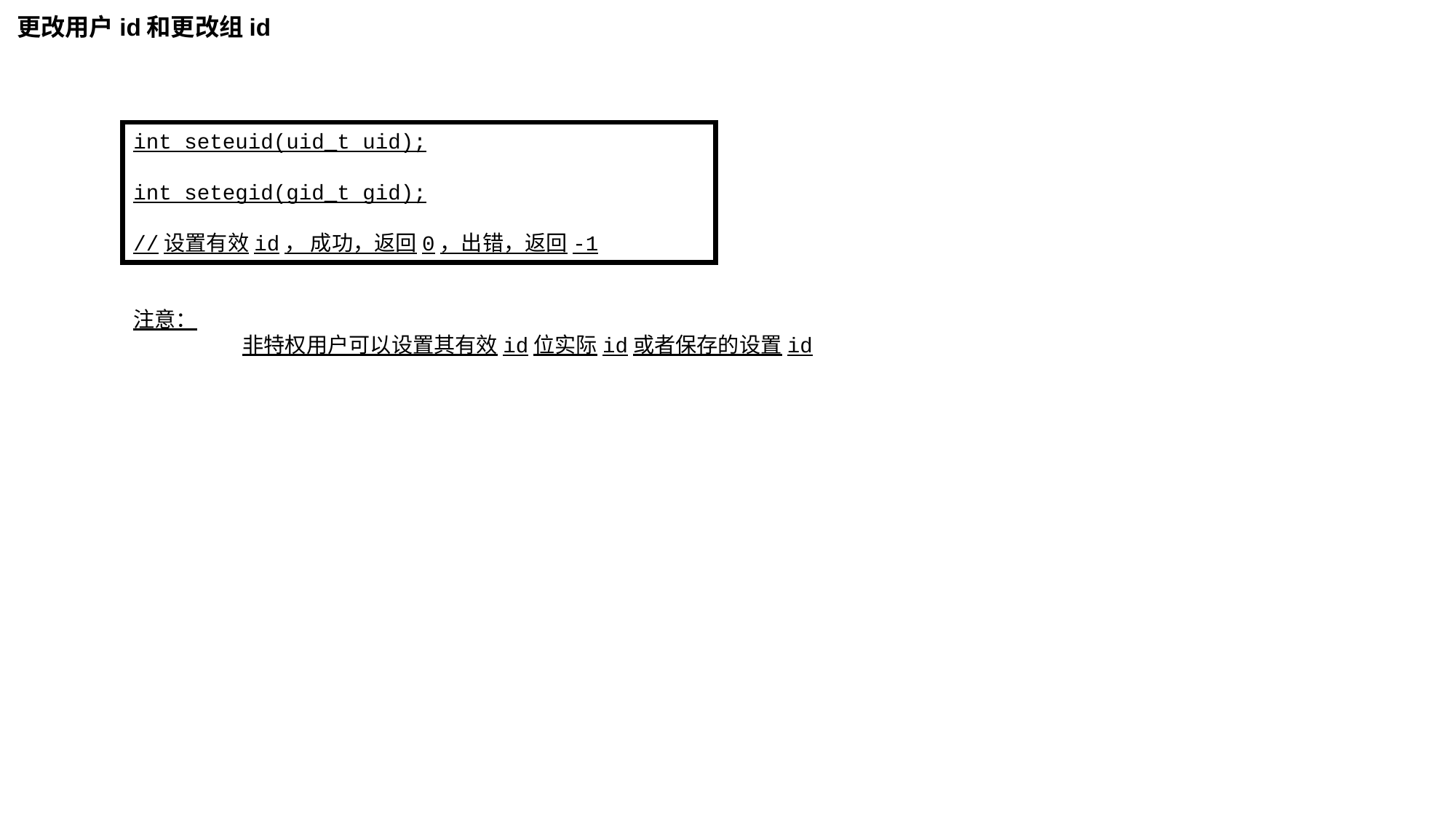

更改用户id和更改组id
int seteuid(uid_t uid);

int setegid(gid_t gid);

//设置有效id， 成功，返回0，出错，返回-1

注意：
	非特权用户可以设置其有效id位实际id或者保存的设置id